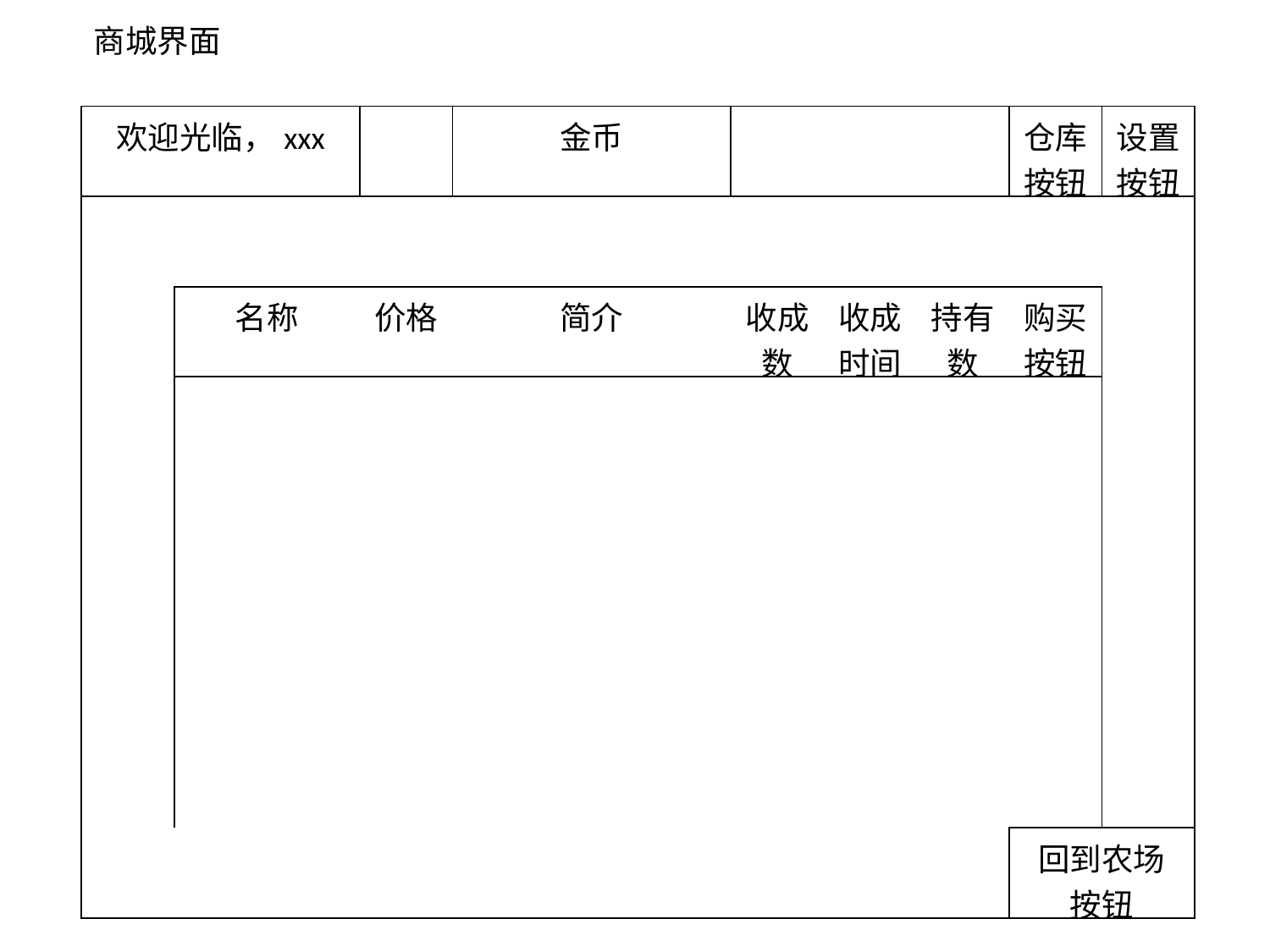

商城界面
| 欢迎光临，xxx |  |  | 金币 |  |  |  | 仓库按钮 | 设置按钮 |
| --- | --- | --- | --- | --- | --- | --- | --- | --- |
|  |  |  |  |  |  |  |  |  |
|  | 名称 | 价格 | 简介 | 收成数 | 收成时间 | 持有数 | 购买按钮 |  |
|  |  |  |  |  |  |  |  |  |
|  |  |  |  |  |  |  |  |  |
|  |  |  |  |  |  |  |  |  |
|  |  |  |  |  |  |  |  |  |
|  |  |  |  |  |  |  |  |  |
|  |  |  |  |  |  |  | 回到农场 按钮 |  |